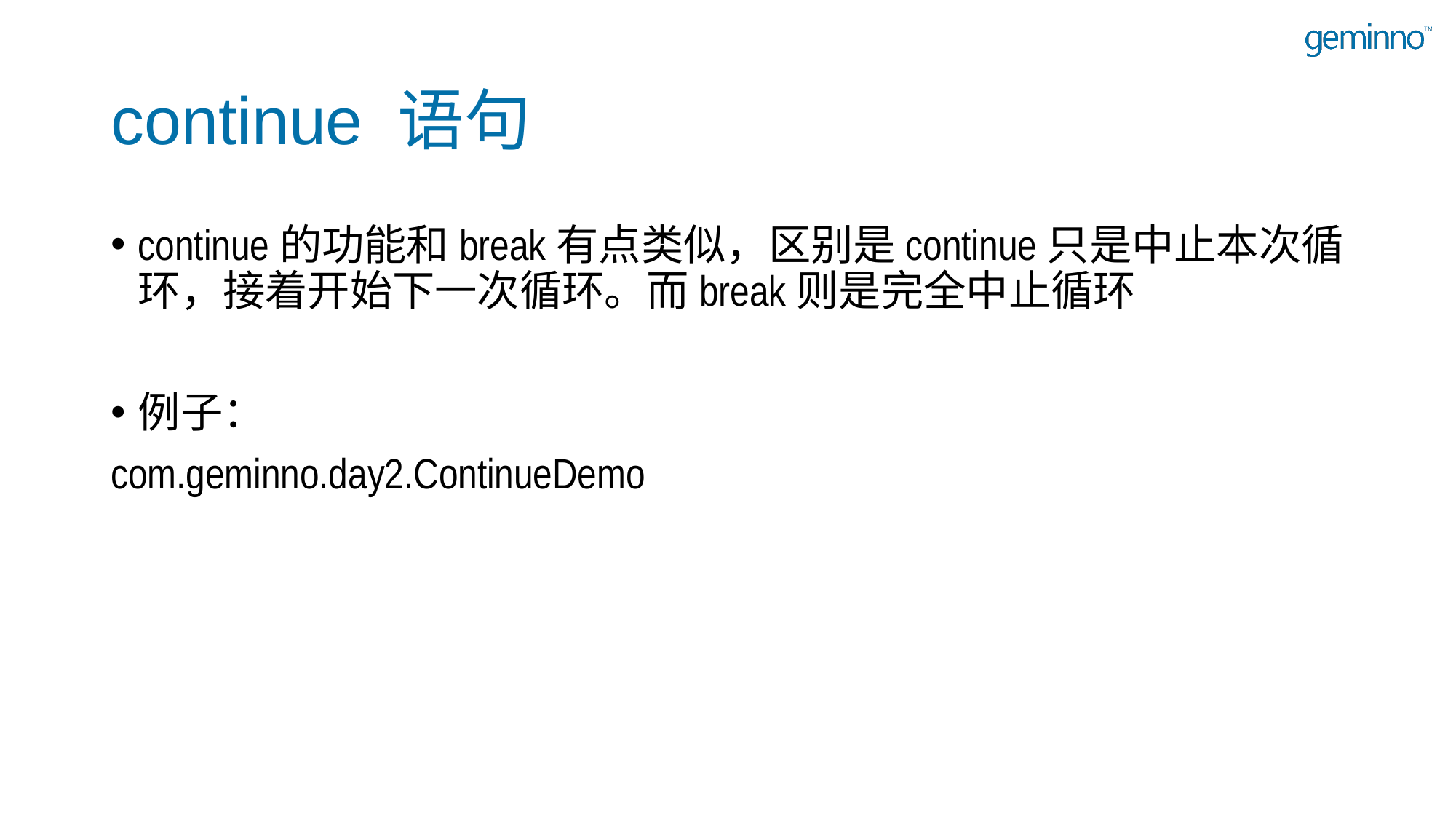

# continue 语句
continue的功能和break有点类似，区别是continue只是中止本次循环，接着开始下一次循环。而break则是完全中止循环

例子：
com.geminno.day2.ContinueDemo